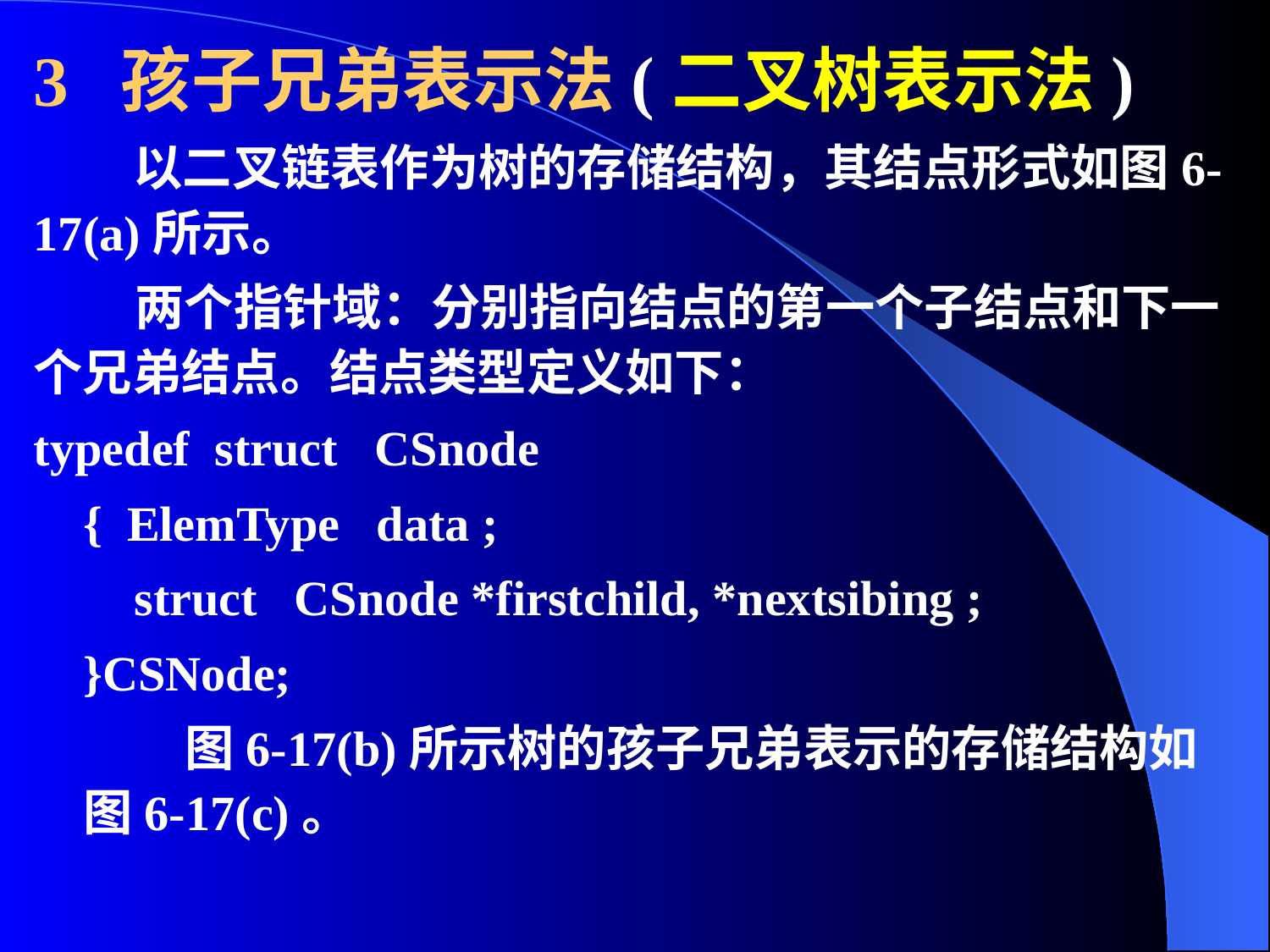

3  孩子兄弟表示法(二叉树表示法)
        以二叉链表作为树的存储结构，其结点形式如图6-17(a)所示。
        两个指针域：分别指向结点的第一个子结点和下一个兄弟结点。结点类型定义如下：
typedef  struct   CSnode
{  ElemType   data ;
struct   CSnode *firstchild, *nextsibing ;
}CSNode;
        图6-17(b)所示树的孩子兄弟表示的存储结构如图6-17(c)。